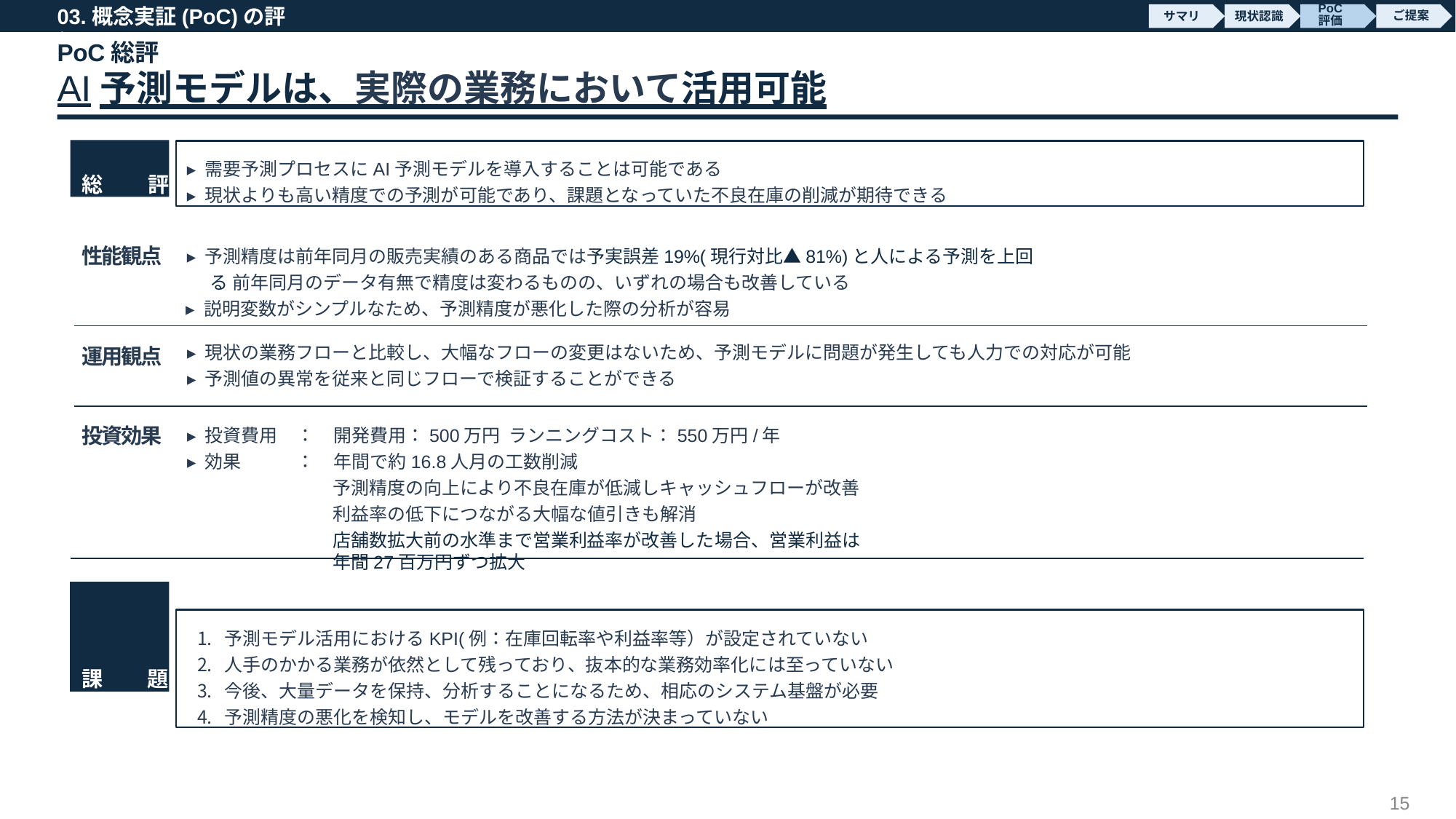

PoC
評価
03.概念実証(PoC)の評価

ご提案
サマリ	現状認識
PoC総評
AI予測モデルは、実際の業務において活用可能

総	評
▸ 需要予測プロセスにAI予測モデルを導入することは可能である
▸ 現状よりも高い精度での予測が可能であり、課題となっていた不良在庫の削減が期待できる
▸ 予測精度は前年同月の販売実績のある商品では予実誤差19%(現行対比▲81%)と人による予測を上回る 前年同月のデータ有無で精度は変わるものの、いずれの場合も改善している
▸ 説明変数がシンプルなため、予測精度が悪化した際の分析が容易
性能観点

▸ 現状の業務フローと比較し、大幅なフローの変更はないため、予測モデルに問題が発生しても人力での対応が可能
▸ 予測値の異常を従来と同じフローで検証することができる
運用観点

▸ 投資費用
▸ 効果
：	開発費用：500万円	ランニングコスト：550万円/年
：	年間で約16.8人月の工数削減
予測精度の向上により不良在庫が低減しキャッシュフローが改善 利益率の低下につながる大幅な値引きも解消
店舗数拡大前の水準まで営業利益率が改善した場合、営業利益は年間27百万円ずつ拡大
投資効果

課	題
予測モデル活用におけるKPI(例：在庫回転率や利益率等）が設定されていない
人手のかかる業務が依然として残っており、抜本的な業務効率化には至っていない
今後、大量データを保持、分析することになるため、相応のシステム基盤が必要
予測精度の悪化を検知し、モデルを改善する方法が決まっていない
15